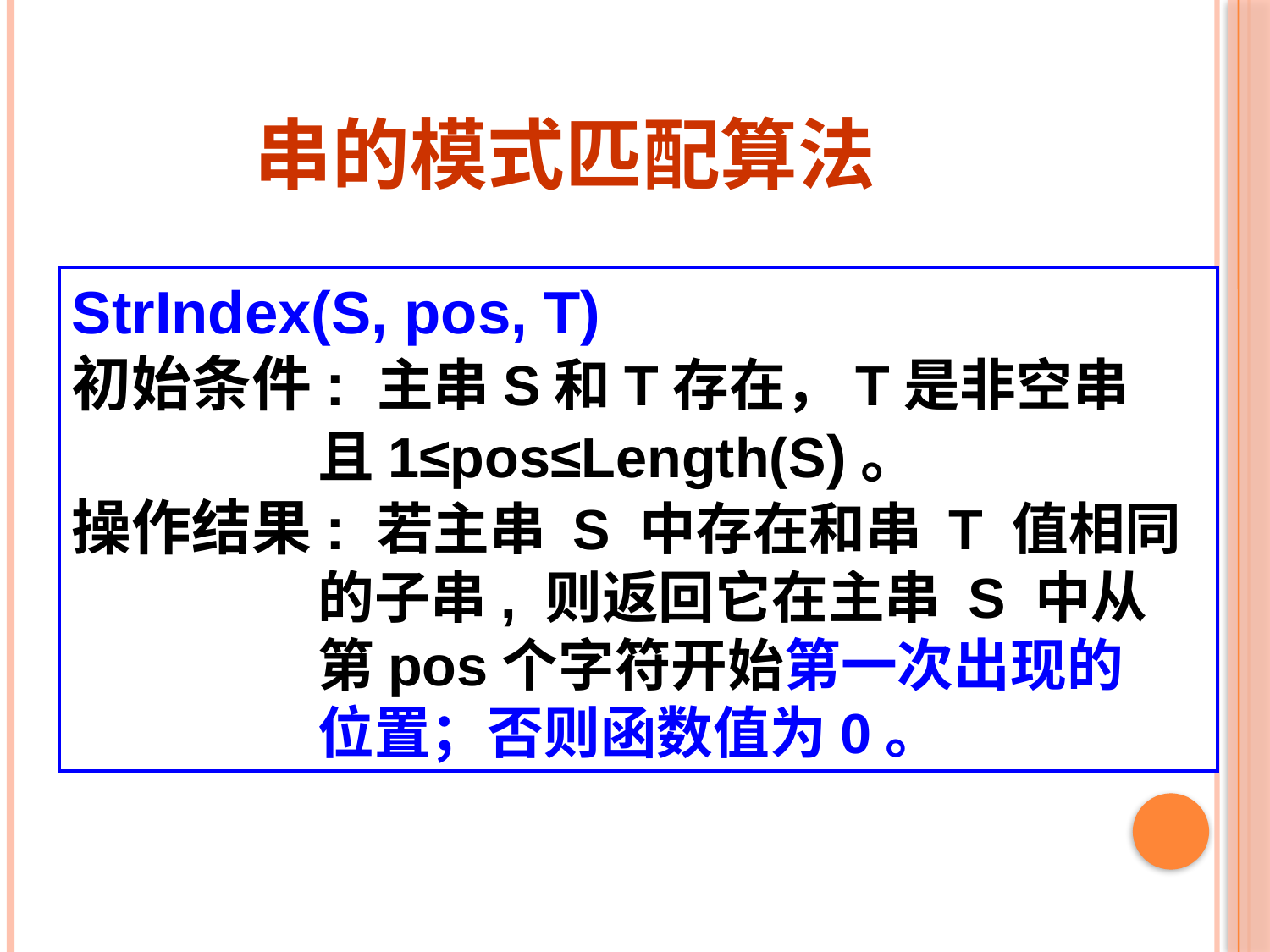

串的模式匹配算法
StrIndex(S, pos, T)
初始条件: 主串S和T存在，T是非空串
                  且1≤pos≤Length(S)。
操作结果: 若主串 S 中存在和串 T 值相同
                  的子串, 则返回它在主串 S 中从
                  第pos个字符开始第一次出现的
                  位置；否则函数值为0。